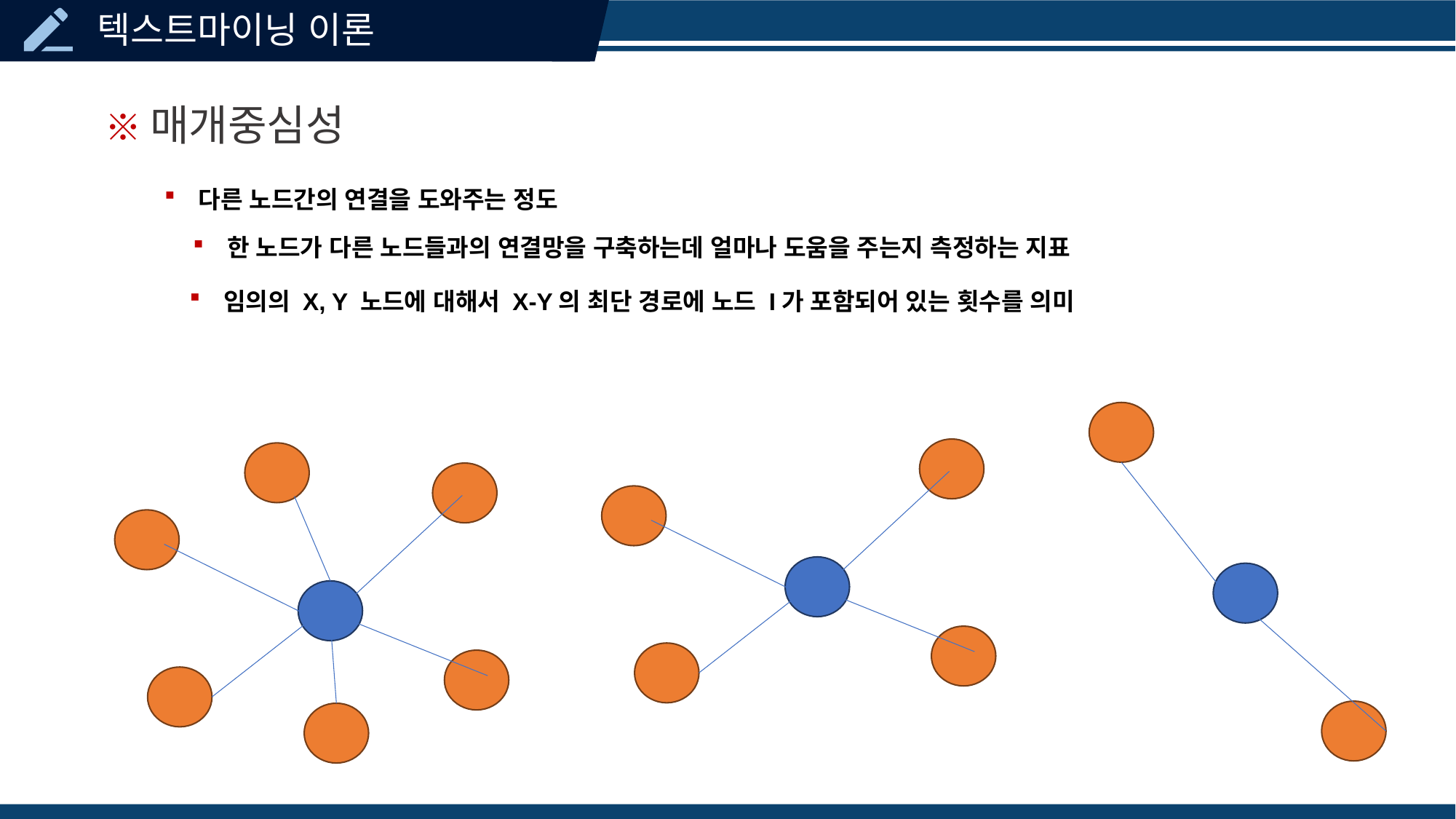

※매개중심성
다른 노드간의 연결을 도와주는 정도
한 노드가 다른 노드들과의 연결망을 구축하는데 얼마나 도움을 주는지 측정하는 지표
임의의 X, Y 노드에 대해서 X-Y의 최단 경로에 노드 I가 포함되어 있는 횟수를 의미